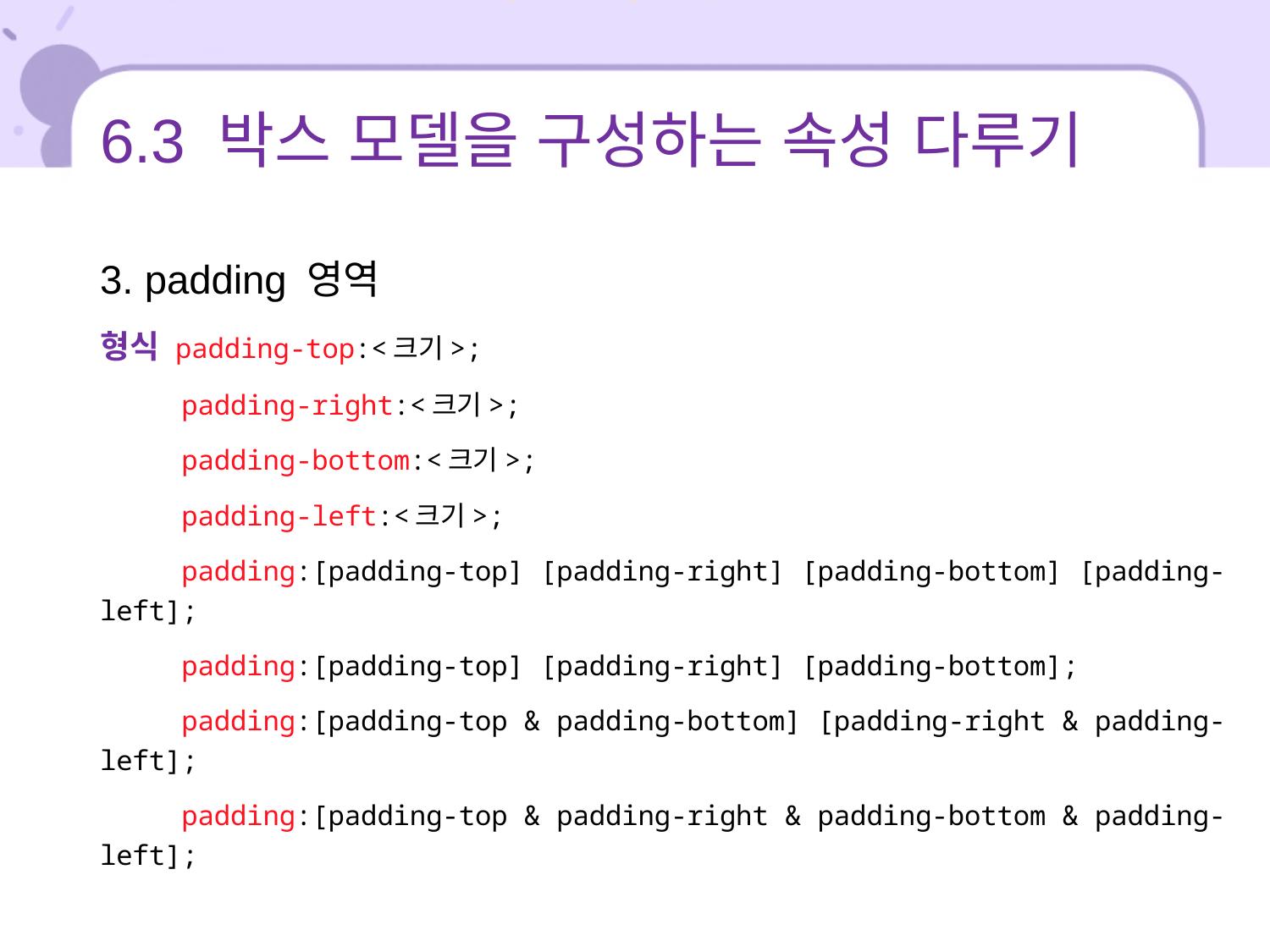

# 6.3 박스 모델을 구성하는 속성 다루기
3. padding 영역
형식 padding-top:<크기>;
     padding-right:<크기>;
     padding-bottom:<크기>;
     padding-left:<크기>;
     padding:[padding-top] [padding-right] [padding-bottom] [padding-left];
     padding:[padding-top] [padding-right] [padding-bottom];
     padding:[padding-top & padding-bottom] [padding-right & padding-left];
     padding:[padding-top & padding-right & padding-bottom & padding-left];